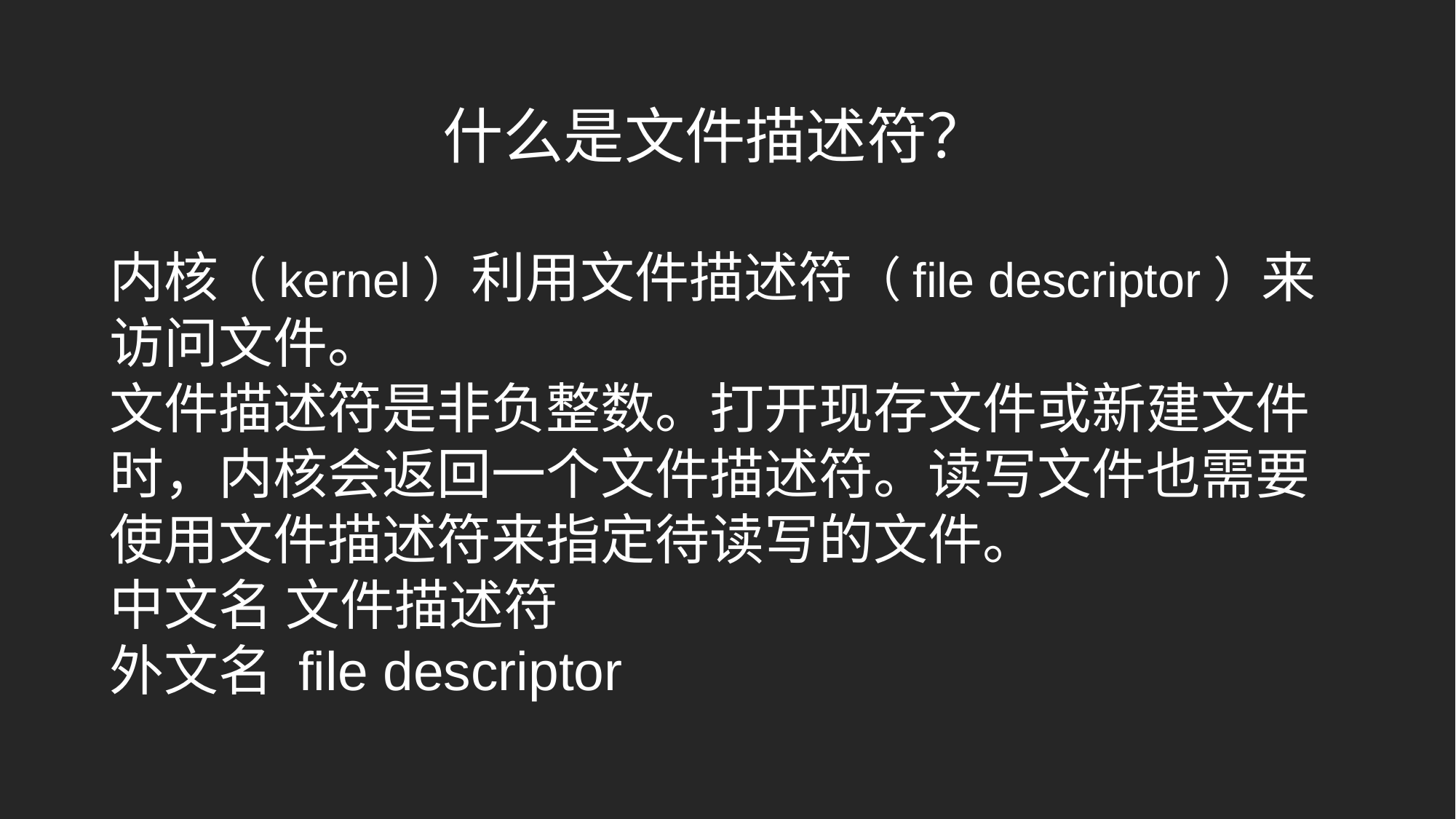

什么是文件描述符？

内核（kernel）利用文件描述符（file descriptor）来访问文件。
文件描述符是非负整数。打开现存文件或新建文件时，内核会返回一个文件描述符。读写文件也需要使用文件描述符来指定待读写的文件。
中文名 文件描述符
外文名 file descriptor